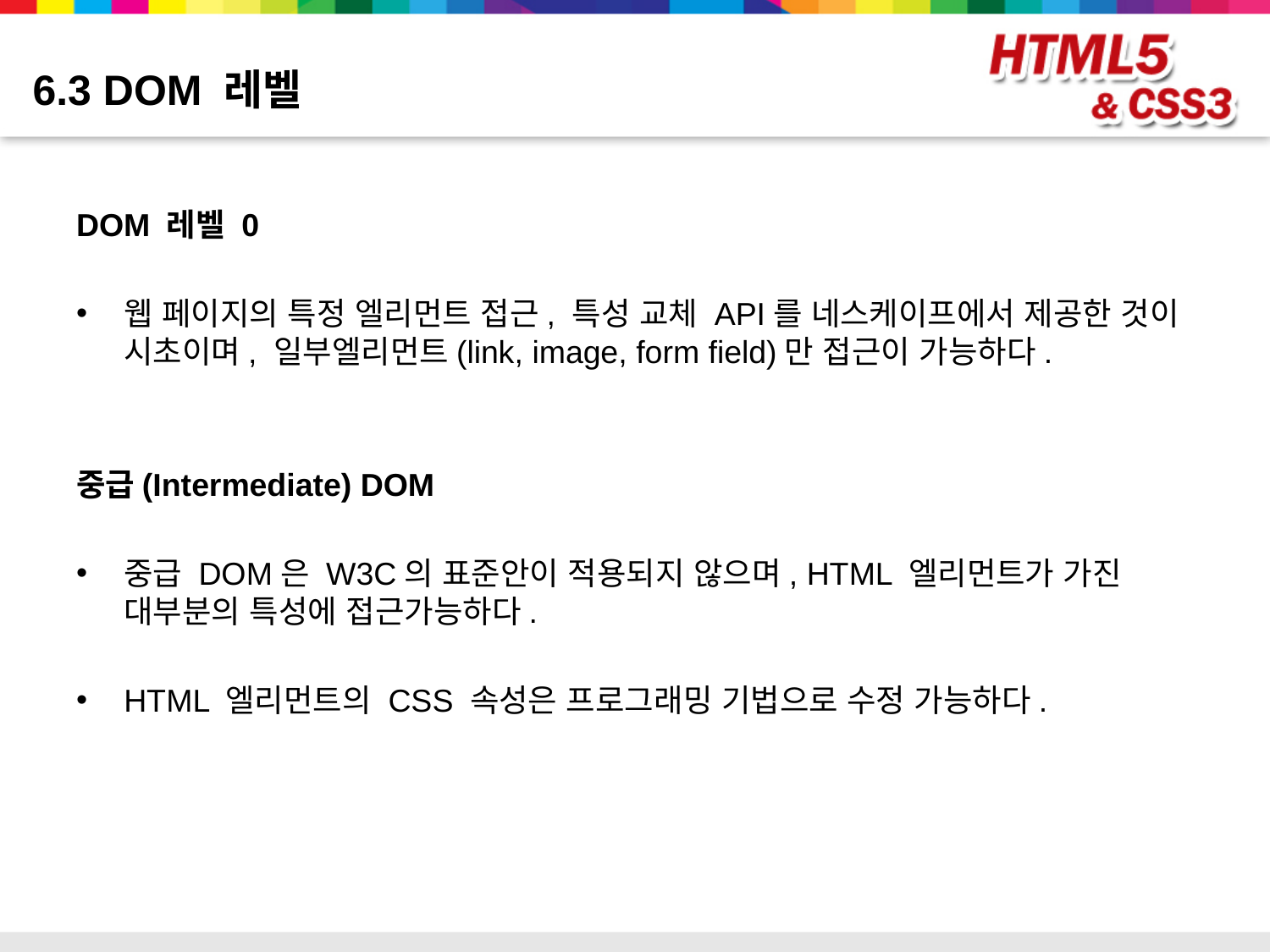

# 6.3 DOM 레벨
DOM 레벨 0

웹 페이지의 특정 엘리먼트 접근, 특성 교체 API를 네스케이프에서 제공한 것이 시초이며, 일부엘리먼트(link, image, form field)만 접근이 가능하다.

중급(Intermediate) DOM

중급 DOM은 W3C의 표준안이 적용되지 않으며, HTML 엘리먼트가 가진 대부분의 특성에 접근가능하다.

HTML 엘리먼트의 CSS 속성은 프로그래밍 기법으로 수정 가능하다.